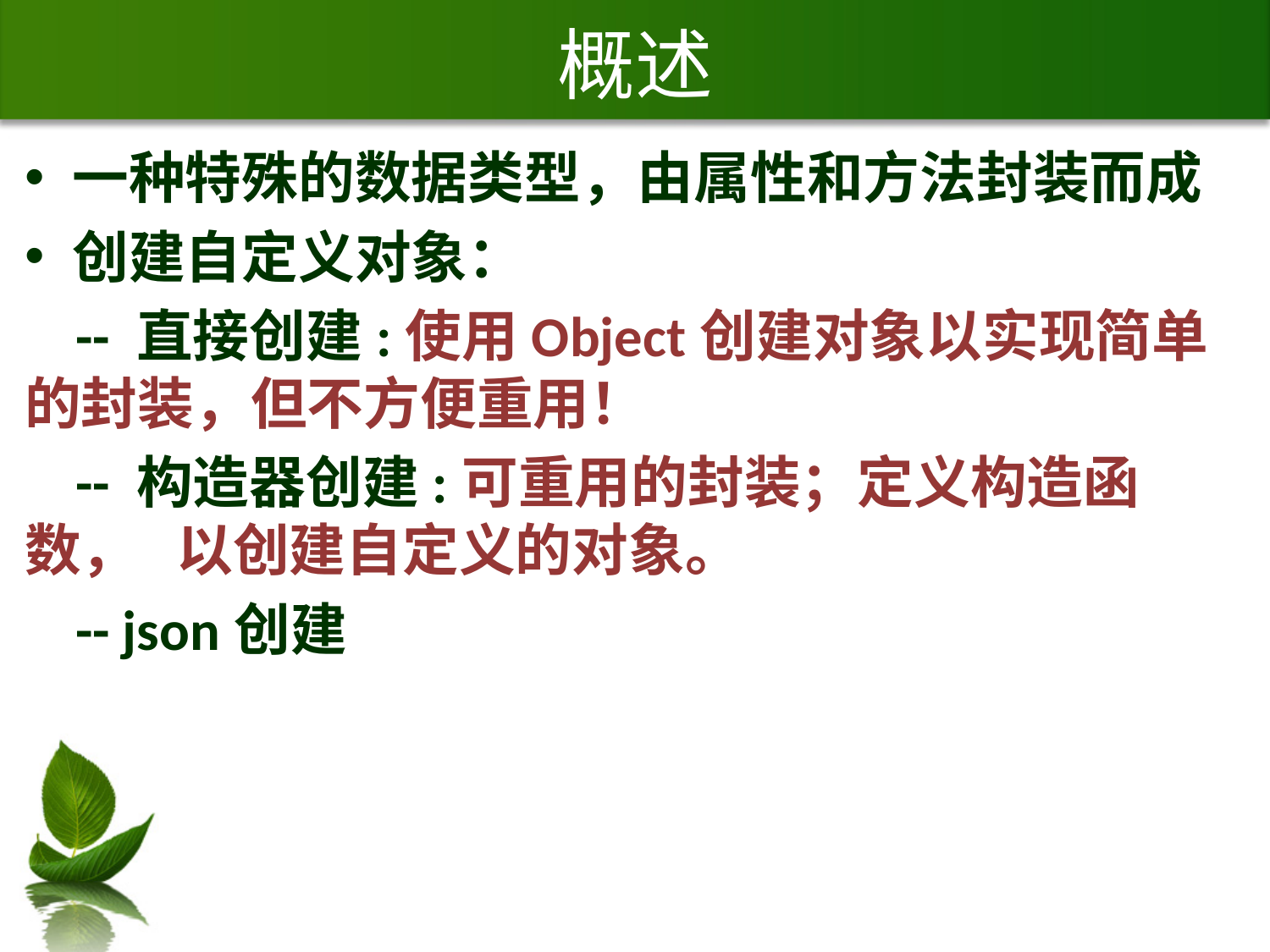

# 概述
一种特殊的数据类型，由属性和方法封装而成
创建自定义对象：
    -- 直接创建:使用Object创建对象以实现简单的封装，但不方便重用！
    -- 构造器创建:可重用的封装；定义构造函数，   以创建自定义的对象。
    -- json创建